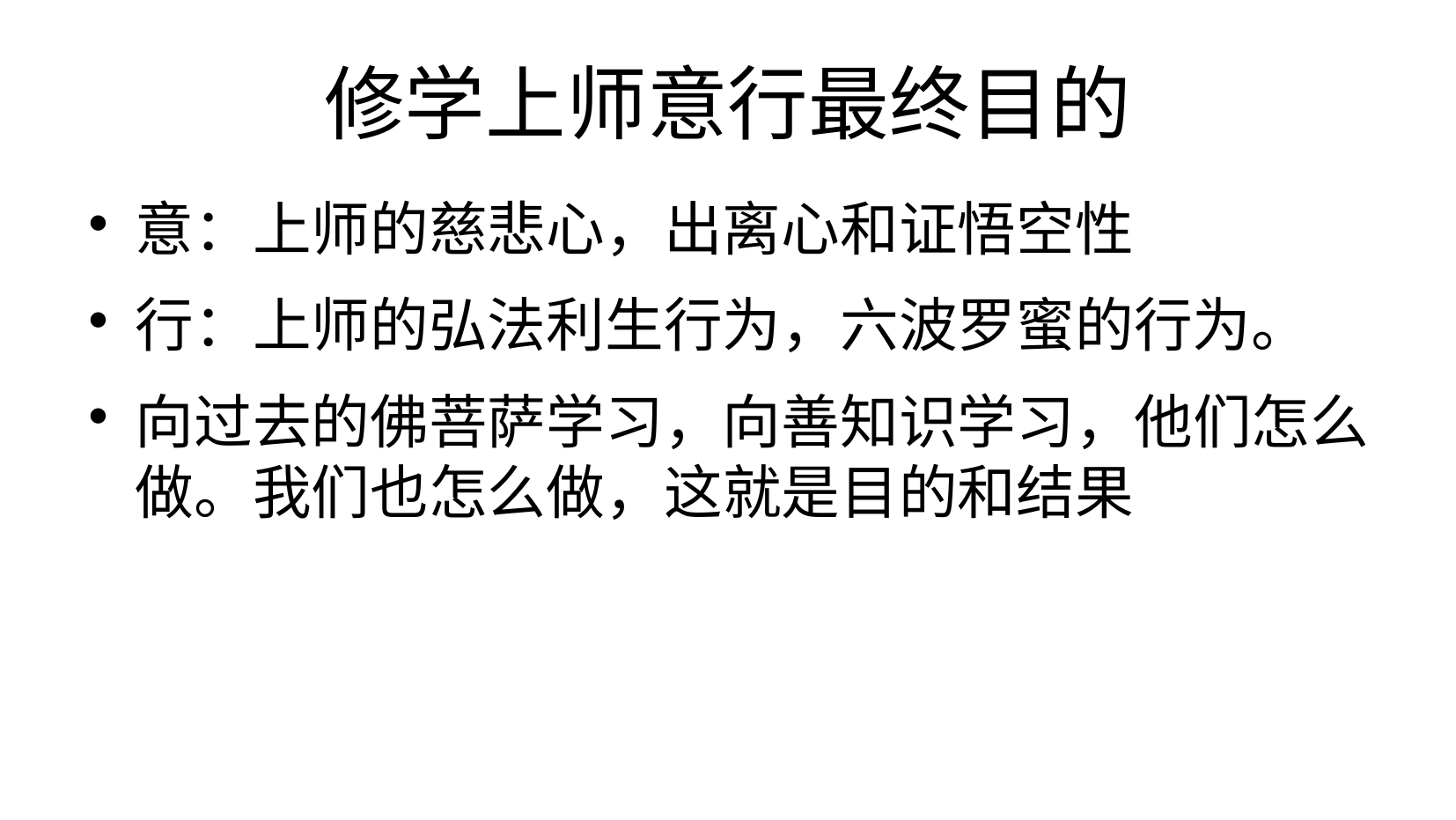

修学上师意行最终目的
意：上师的慈悲心，出离心和证悟空性
行：上师的弘法利生行为，六波罗蜜的行为。
向过去的佛菩萨学习，向善知识学习，他们怎么做。我们也怎么做，这就是目的和结果